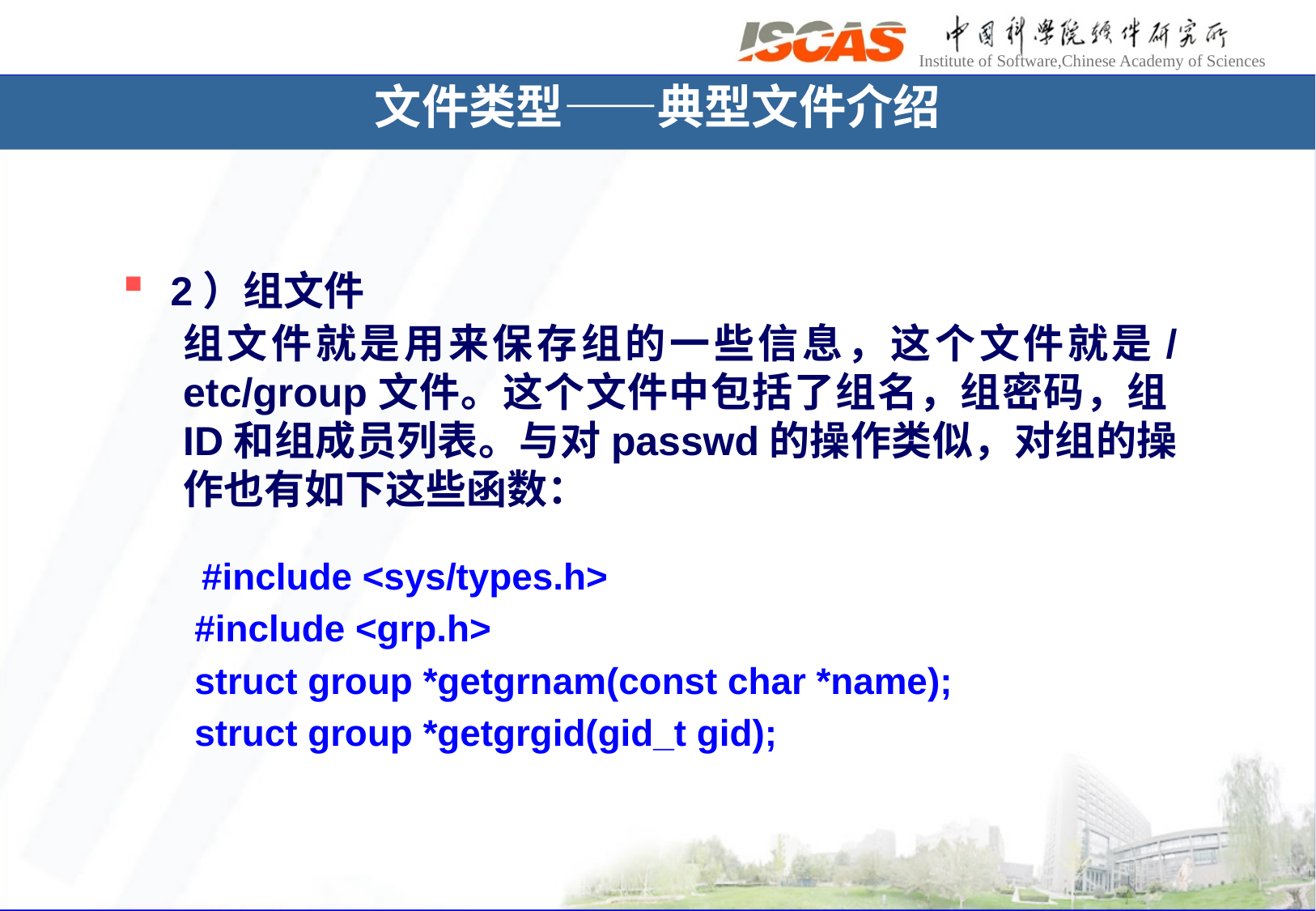

文件类型——典型文件介绍
2）组文件

       #include <sys/types.h>
       #include <grp.h>
       struct group *getgrnam(const char *name);
       struct group *getgrgid(gid_t gid);
组文件就是用来保存组的一些信息，这个文件就是/etc/group文件。这个文件中包括了组名，组密码，组ID和组成员列表。与对passwd的操作类似，对组的操作也有如下这些函数：